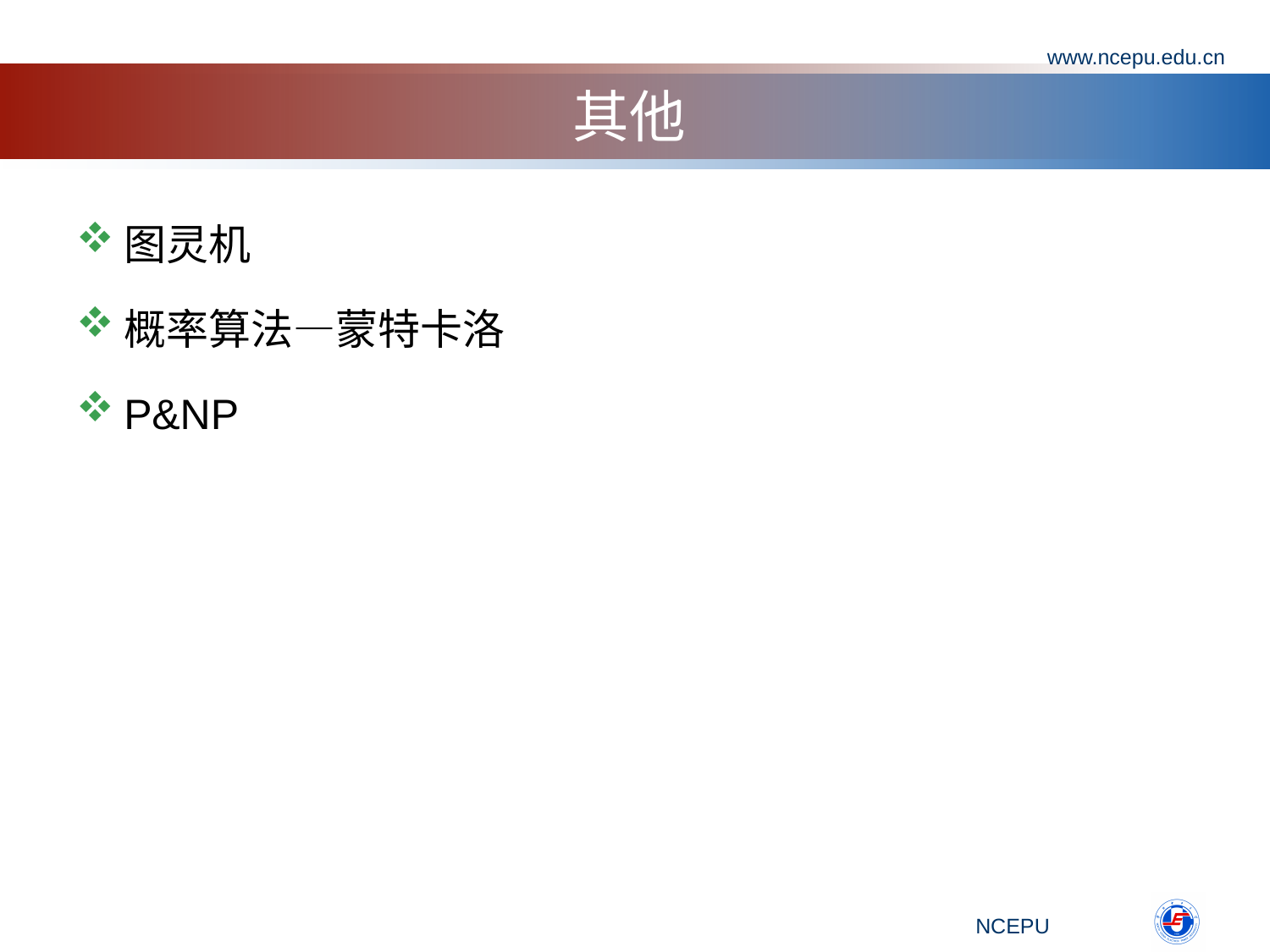

www.ncepu.edu.cn
# 其他
图灵机
概率算法—蒙特卡洛
P&NP

NCEPU